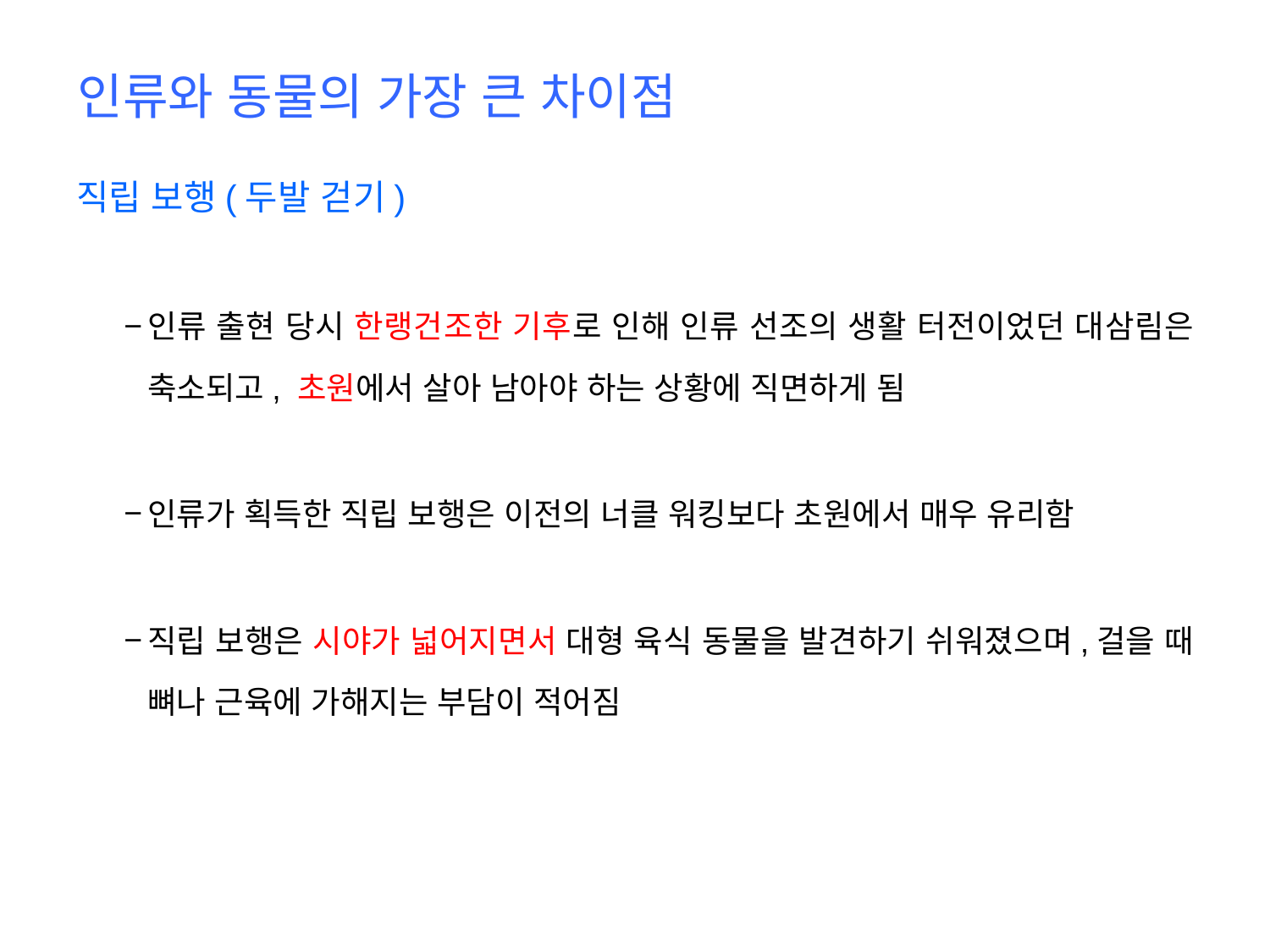

# 인류와 동물의 가장 큰 차이점
직립 보행(두발 걷기)

인류 출현 당시 한랭건조한 기후로 인해 인류 선조의 생활 터전이었던 대삼림은 축소되고, 초원에서 살아 남아야 하는 상황에 직면하게 됨

인류가 획득한 직립 보행은 이전의 너클 워킹보다 초원에서 매우 유리함

직립 보행은 시야가 넓어지면서 대형 육식 동물을 발견하기 쉬워졌으며,걸을 때 뼈나 근육에 가해지는 부담이 적어짐